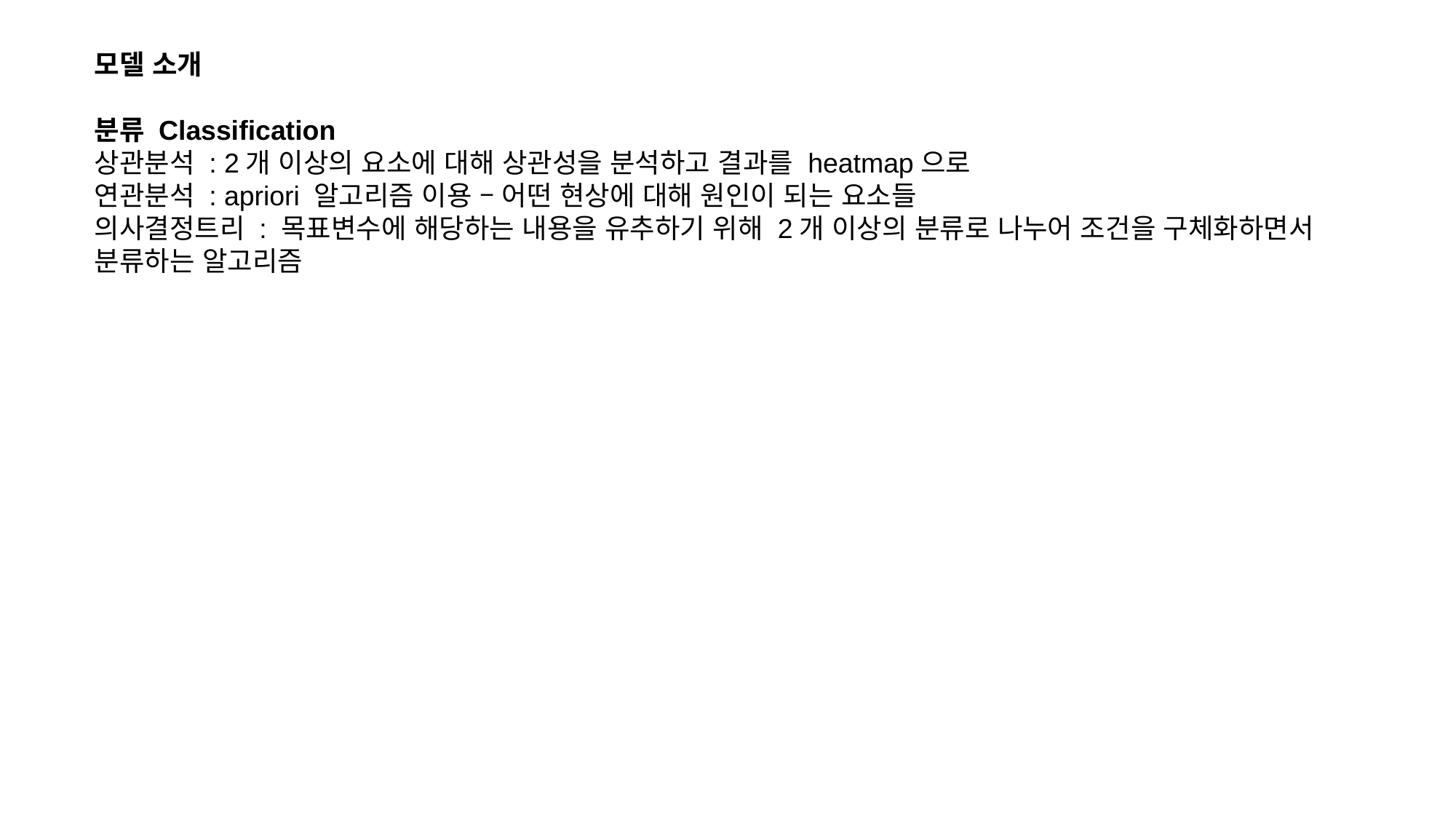

모델 소개

분류 Classification
상관분석 : 2개 이상의 요소에 대해 상관성을 분석하고 결과를 heatmap으로
연관분석 : apriori 알고리즘 이용 – 어떤 현상에 대해 원인이 되는 요소들
의사결정트리 : 목표변수에 해당하는 내용을 유추하기 위해 2개 이상의 분류로 나누어 조건을 구체화하면서
분류하는 알고리즘